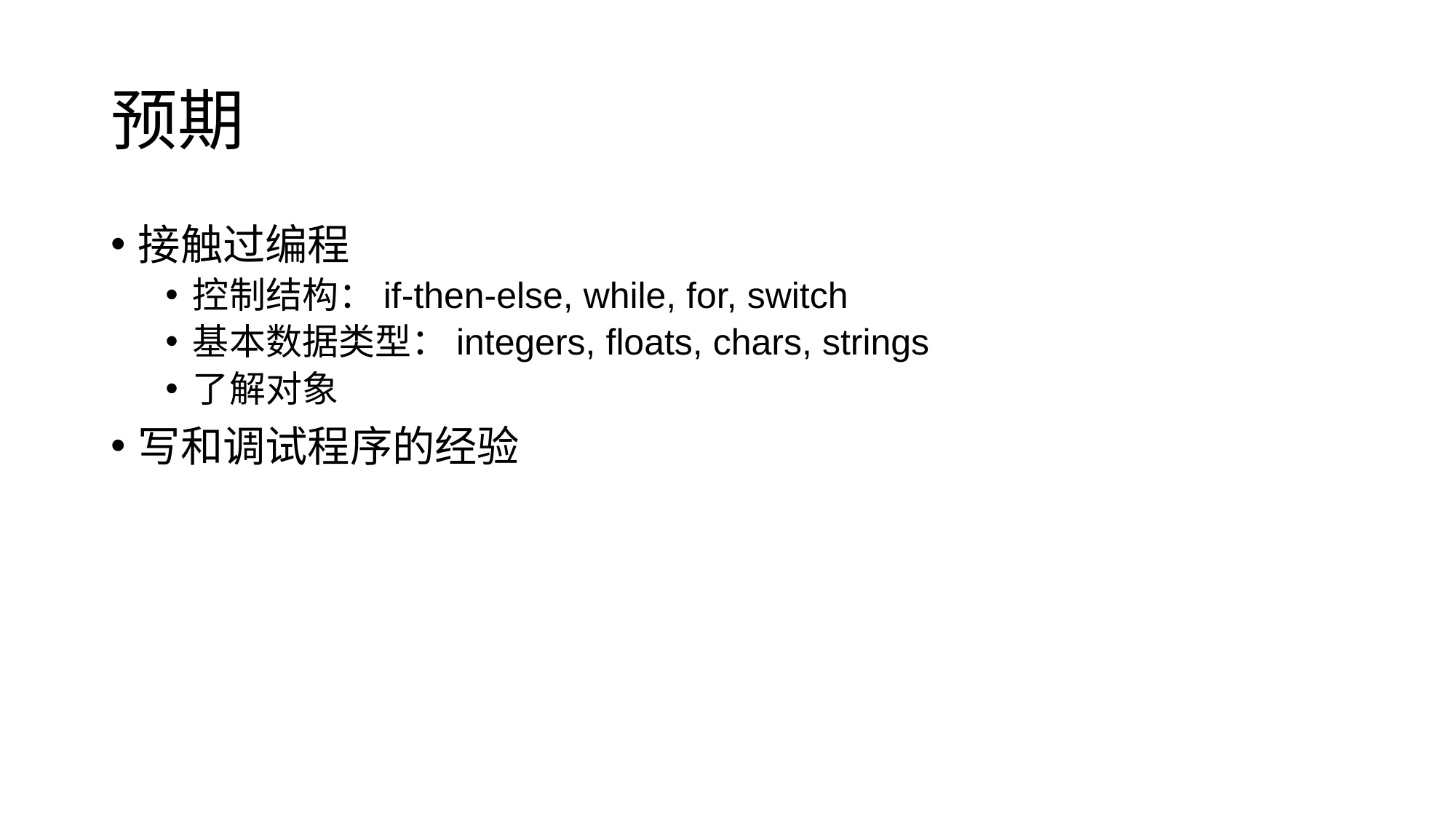

# 预期
接触过编程
控制结构：if-then-else, while, for, switch
基本数据类型：integers, floats, chars, strings
了解对象
写和调试程序的经验